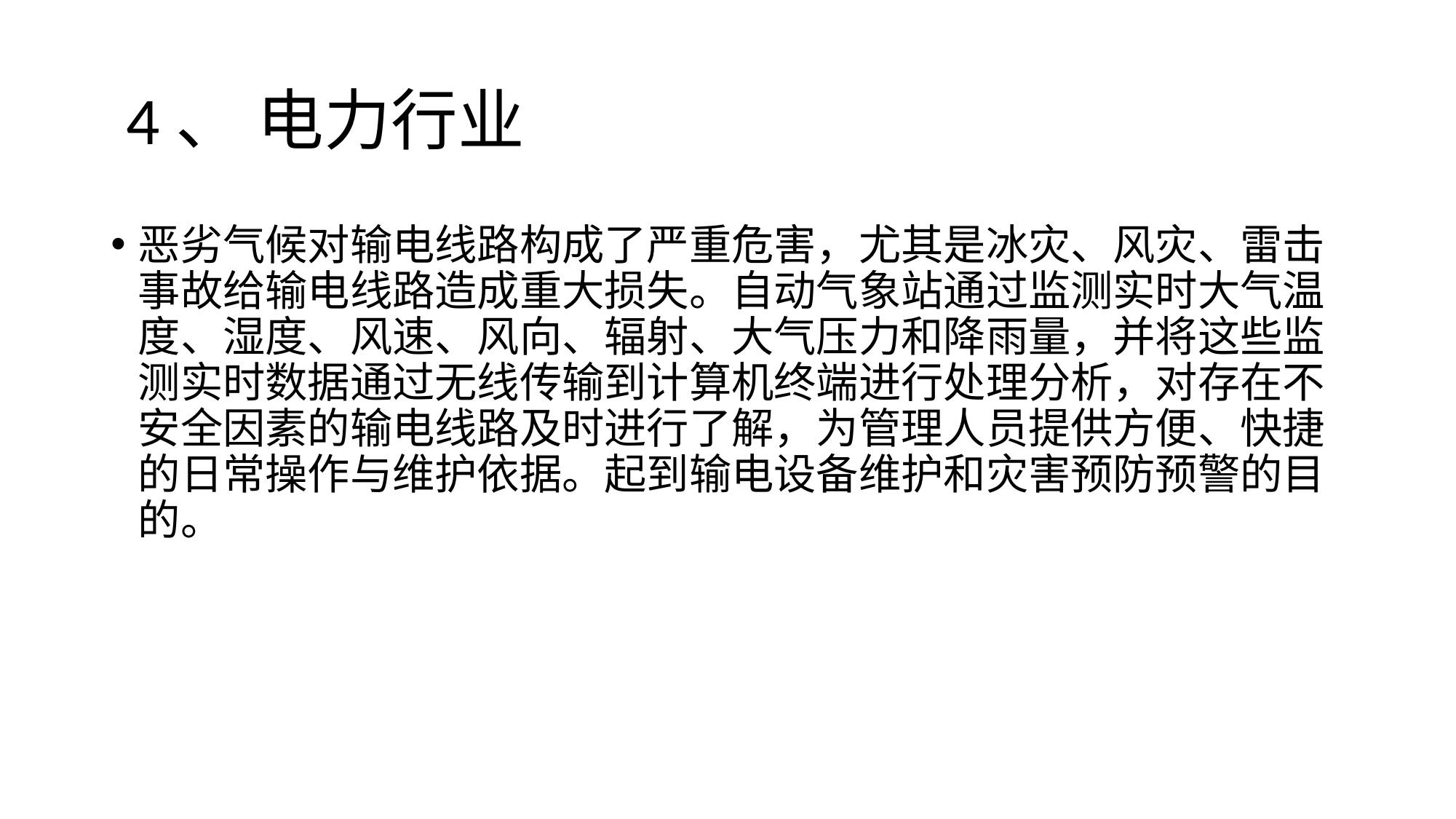

# 4、 电力行业
恶劣气候对输电线路构成了严重危害，尤其是冰灾、风灾、雷击事故给输电线路造成重大损失。自动气象站通过监测实时大气温度、湿度、风速、风向、辐射、大气压力和降雨量，并将这些监测实时数据通过无线传输到计算机终端进行处理分析，对存在不安全因素的输电线路及时进行了解，为管理人员提供方便、快捷的日常操作与维护依据。起到输电设备维护和灾害预防预警的目的。